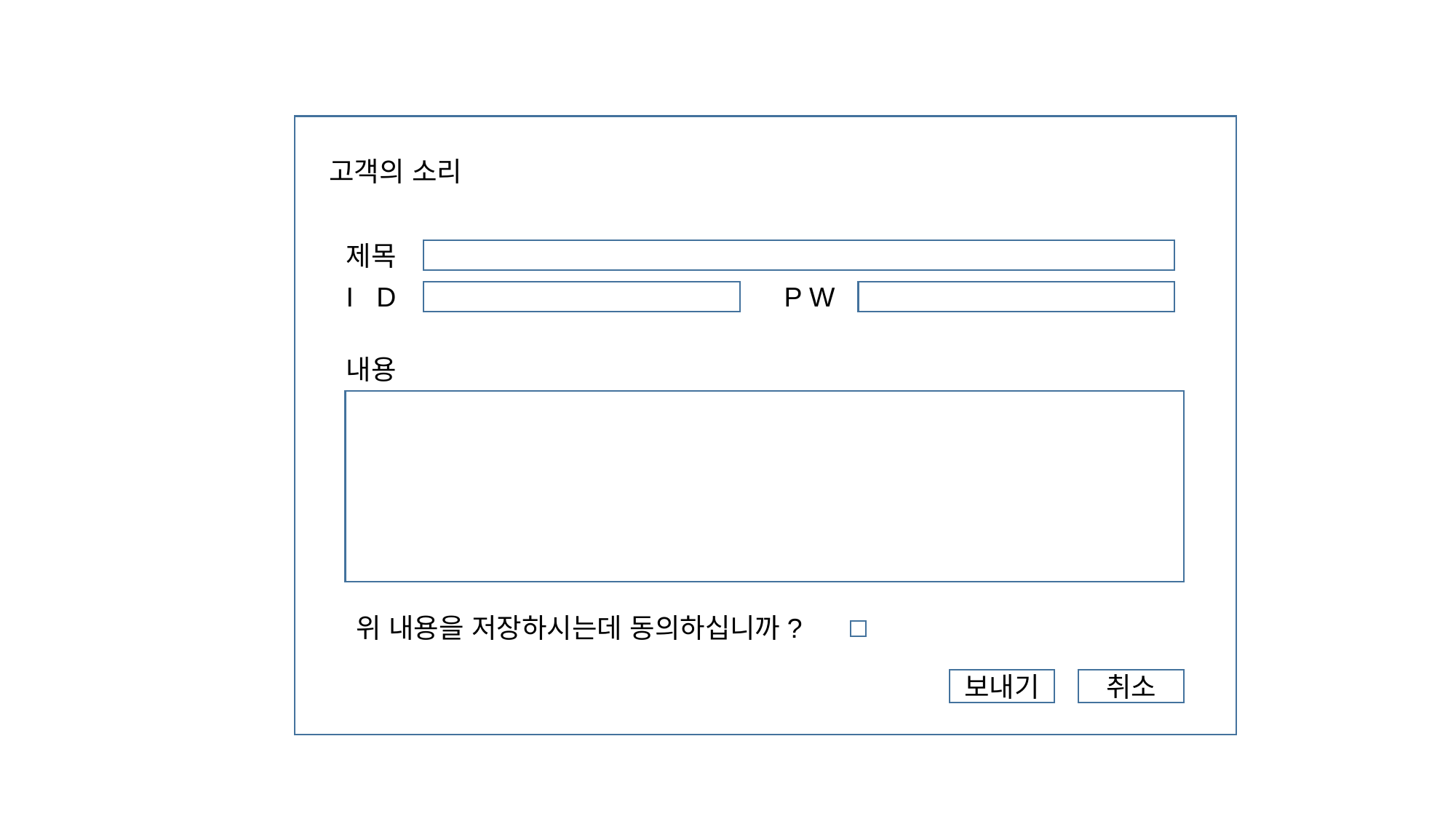

고객의 소리
제목

I   D
P W

내용

위 내용을 저장하시는데 동의하십니까?

보내기
취소